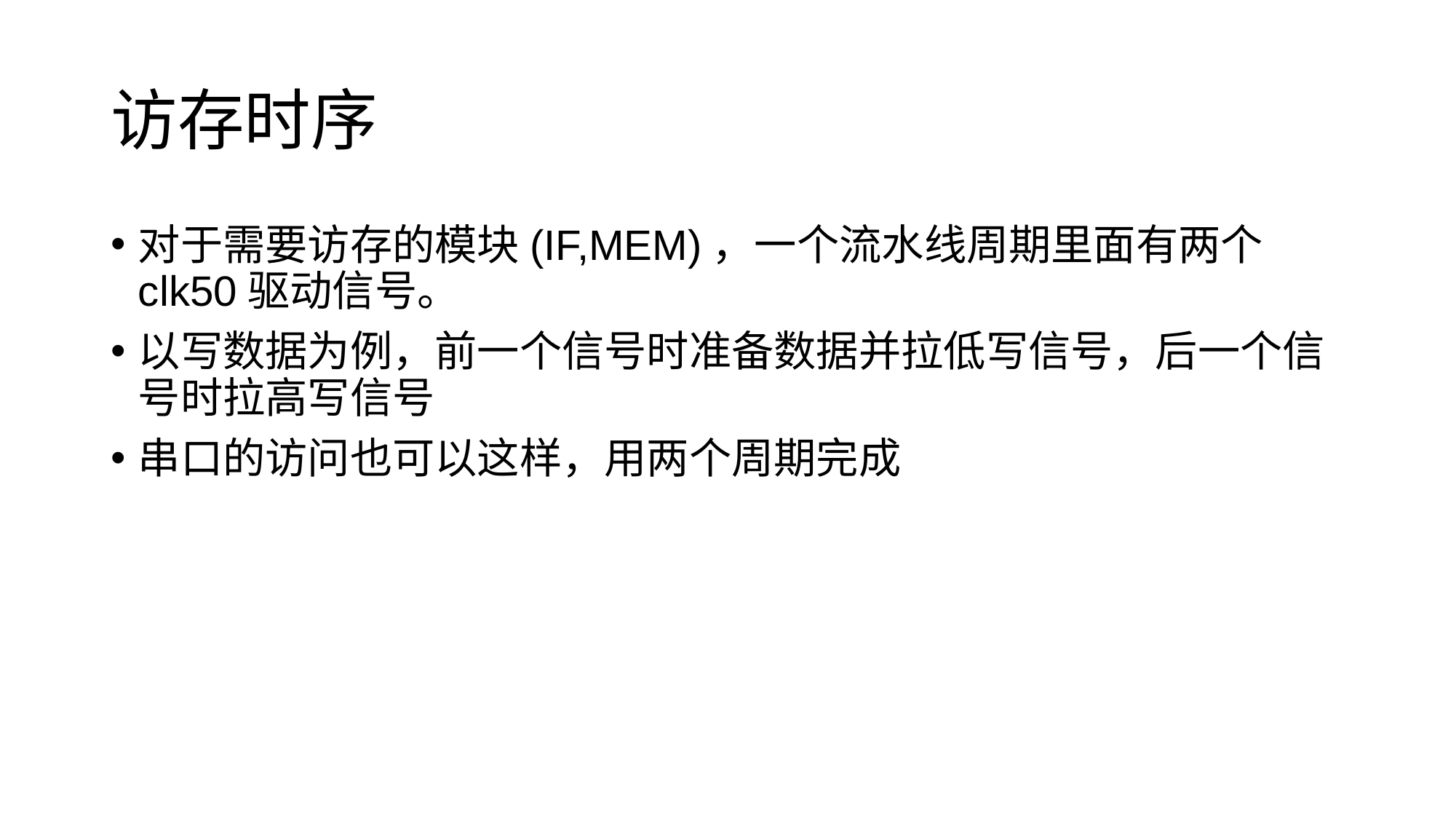

# 访存时序
对于需要访存的模块(IF,MEM)，一个流水线周期里面有两个clk50驱动信号。
以写数据为例，前一个信号时准备数据并拉低写信号，后一个信号时拉高写信号
串口的访问也可以这样，用两个周期完成